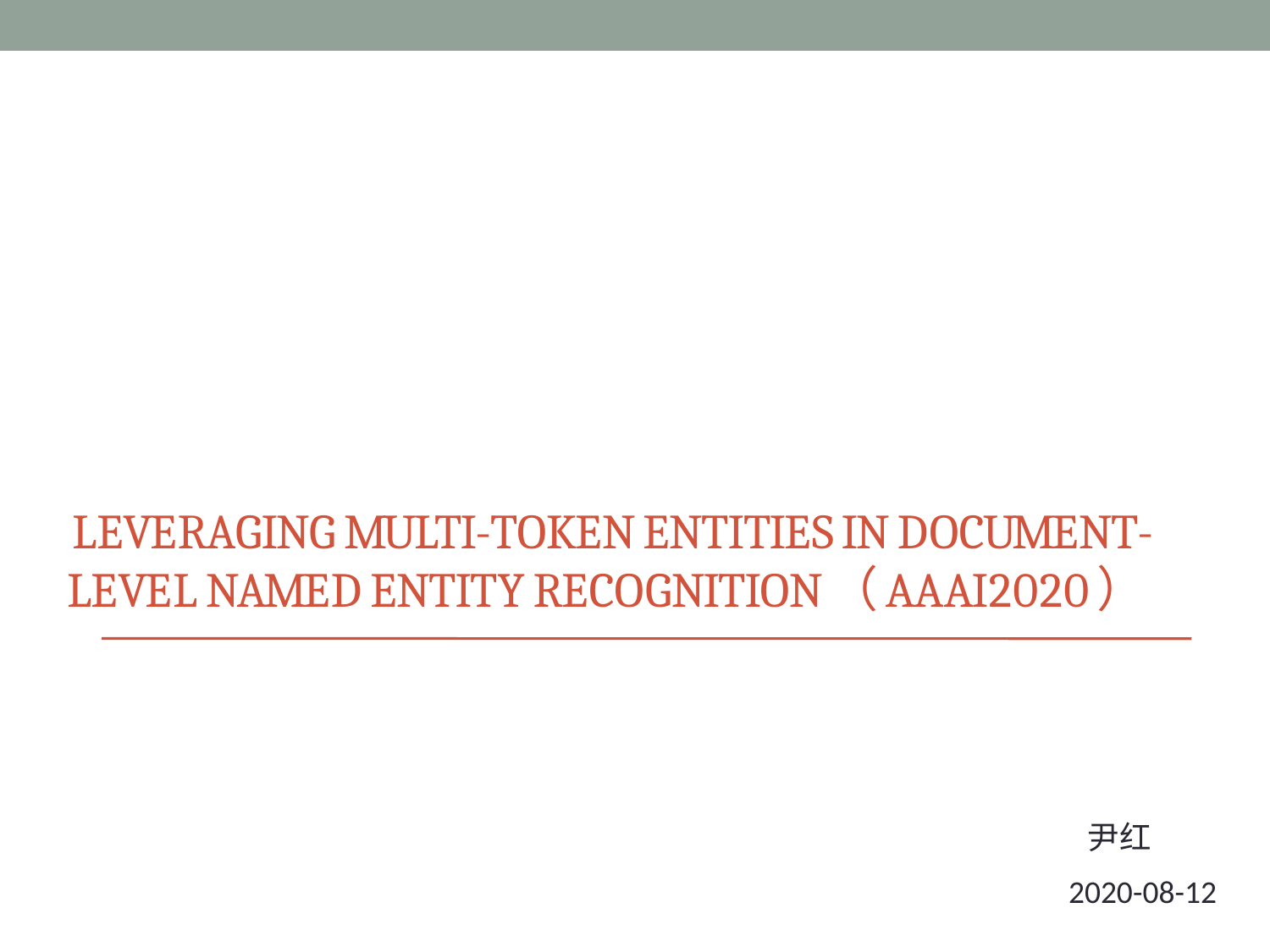

# Leveraging Multi-token Entities in Document-level Named Entity Recognition（AAAI2020）
尹红
2020-08-12